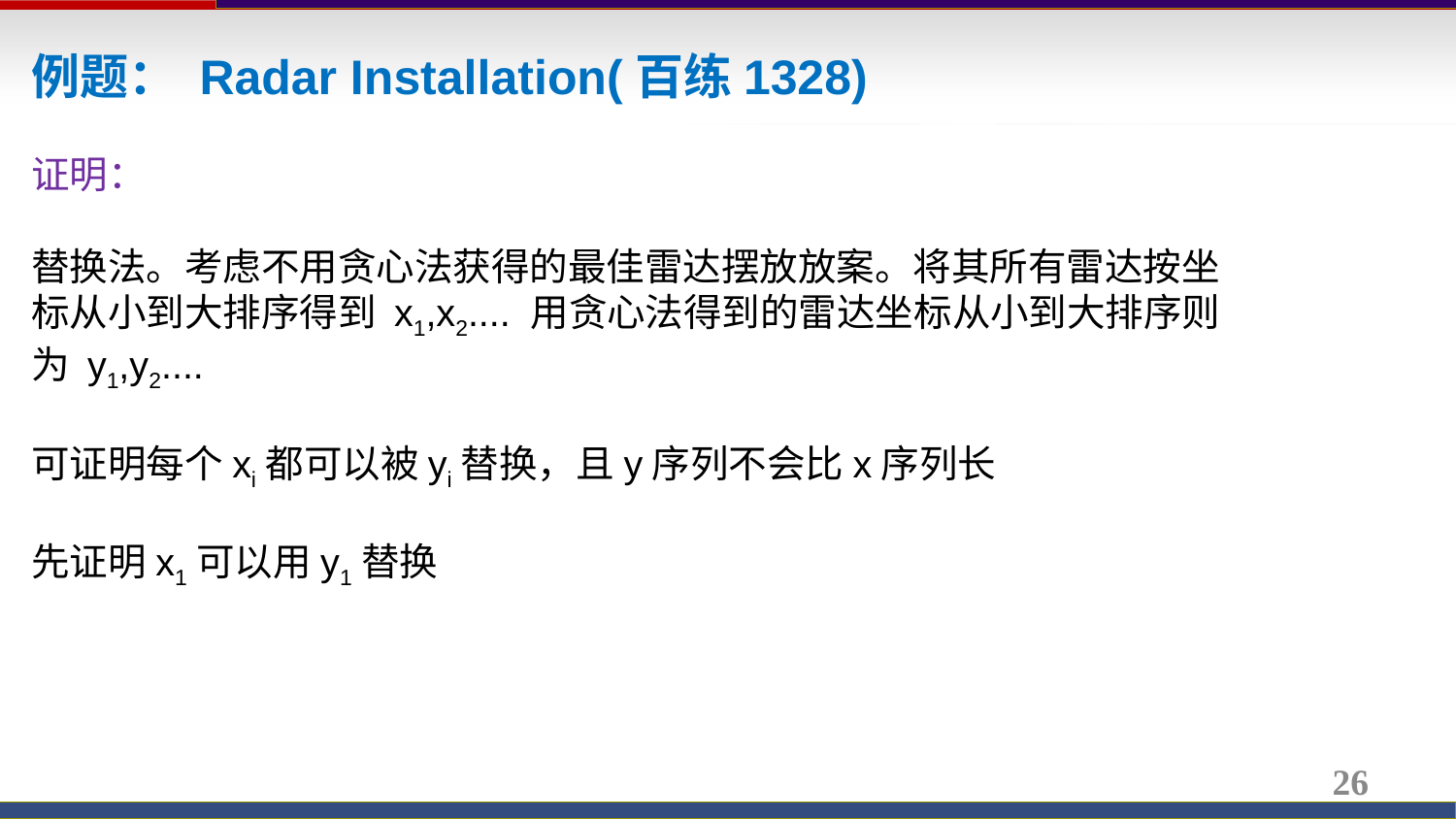

例题： Radar Installation(百练1328)

证明：

替换法。考虑不用贪心法获得的最佳雷达摆放放案。将其所有雷达按坐标从小到大排序得到 x1,x2.... 用贪心法得到的雷达坐标从小到大排序则为 y1,y2....

可证明每个xi都可以被yi替换，且y序列不会比x序列长

先证明x1可以用y1替换